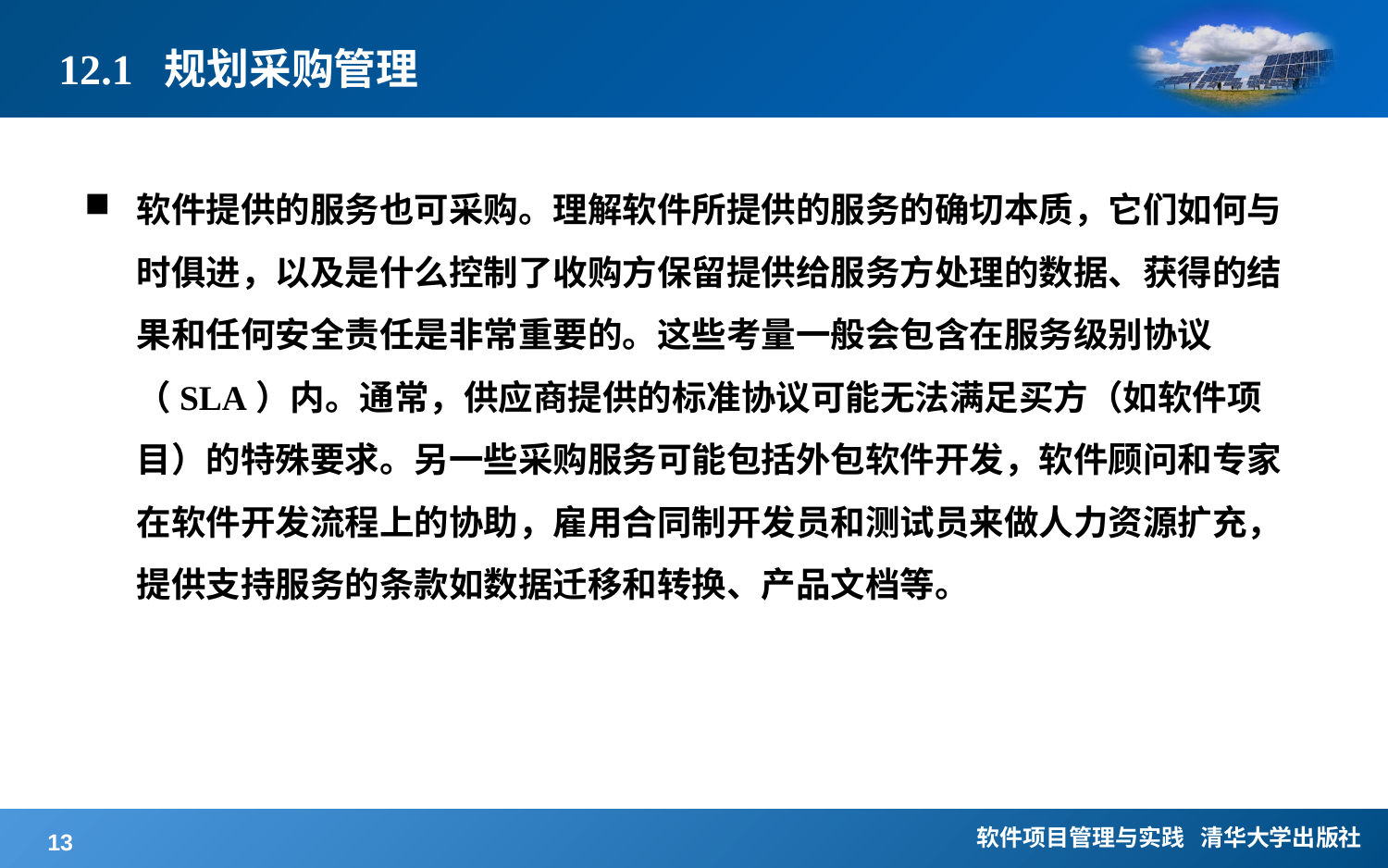

# 12.1  规划采购管理
软件提供的服务也可采购。理解软件所提供的服务的确切本质，它们如何与时俱进，以及是什么控制了收购方保留提供给服务方处理的数据、获得的结果和任何安全责任是非常重要的。这些考量一般会包含在服务级别协议（SLA）内。通常，供应商提供的标准协议可能无法满足买方（如软件项目）的特殊要求。另一些采购服务可能包括外包软件开发，软件顾问和专家在软件开发流程上的协助，雇用合同制开发员和测试员来做人力资源扩充，提供支持服务的条款如数据迁移和转换、产品文档等。